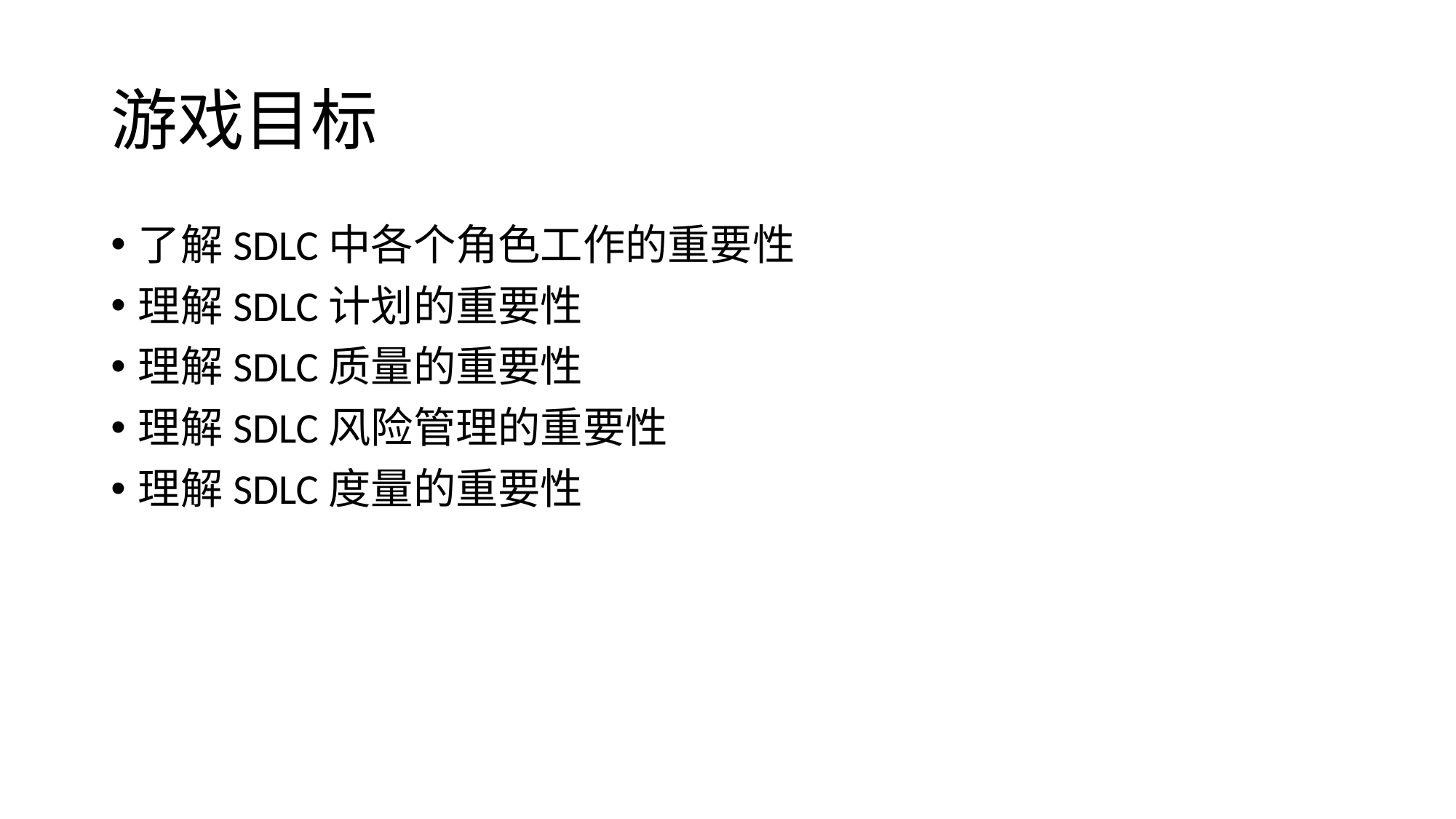

# 游戏目标
了解SDLC中各个角色工作的重要性
理解SDLC计划的重要性
理解SDLC质量的重要性
理解SDLC风险管理的重要性
理解SDLC度量的重要性